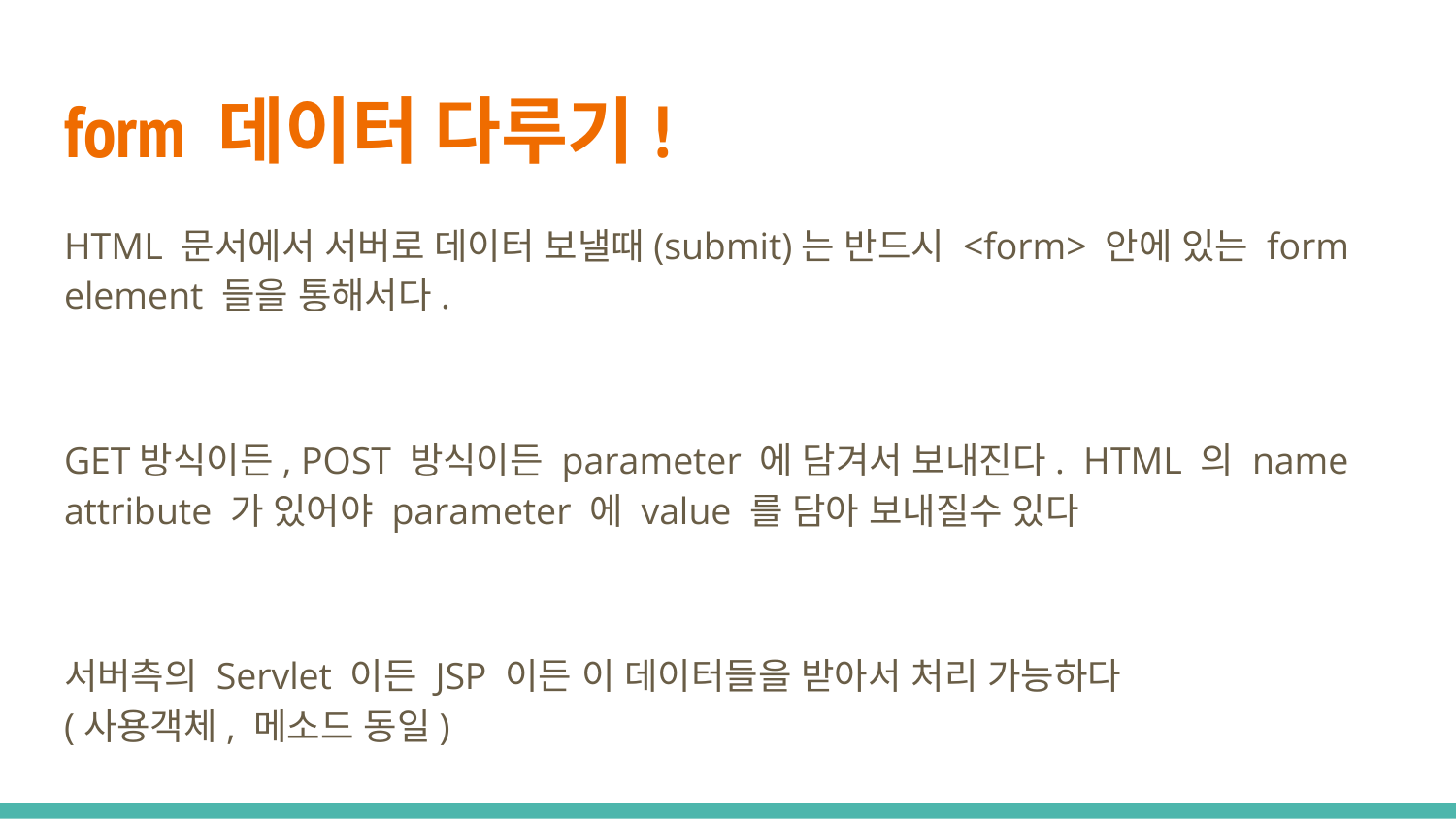

# form 데이터 다루기!
HTML 문서에서 서버로 데이터 보낼때(submit)는 반드시 <form> 안에 있는 form element 들을 통해서다.

GET방식이든, POST 방식이든 parameter 에 담겨서 보내진다.  HTML 의 name attribute 가 있어야 parameter 에 value 를 담아 보내질수 있다

서버측의 Servlet 이든 JSP 이든 이 데이터들을 받아서 처리 가능하다
(사용객체, 메소드 동일)